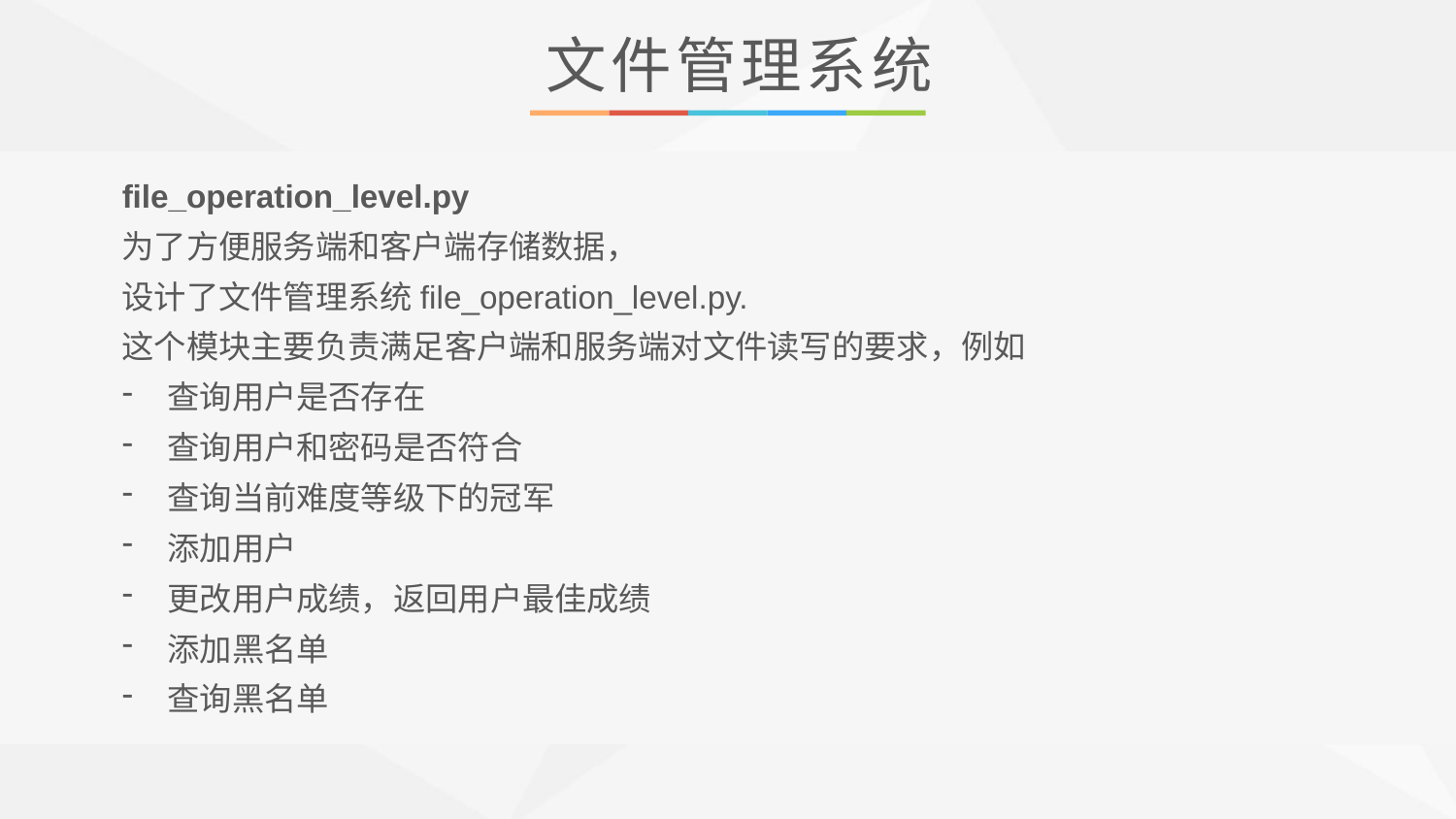

文件管理系统
file_operation_level.py
为了方便服务端和客户端存储数据，
设计了文件管理系统file_operation_level.py.
这个模块主要负责满足客户端和服务端对文件读写的要求，例如
查询用户是否存在
查询用户和密码是否符合
查询当前难度等级下的冠军
添加用户
更改用户成绩，返回用户最佳成绩
添加黑名单
查询黑名单